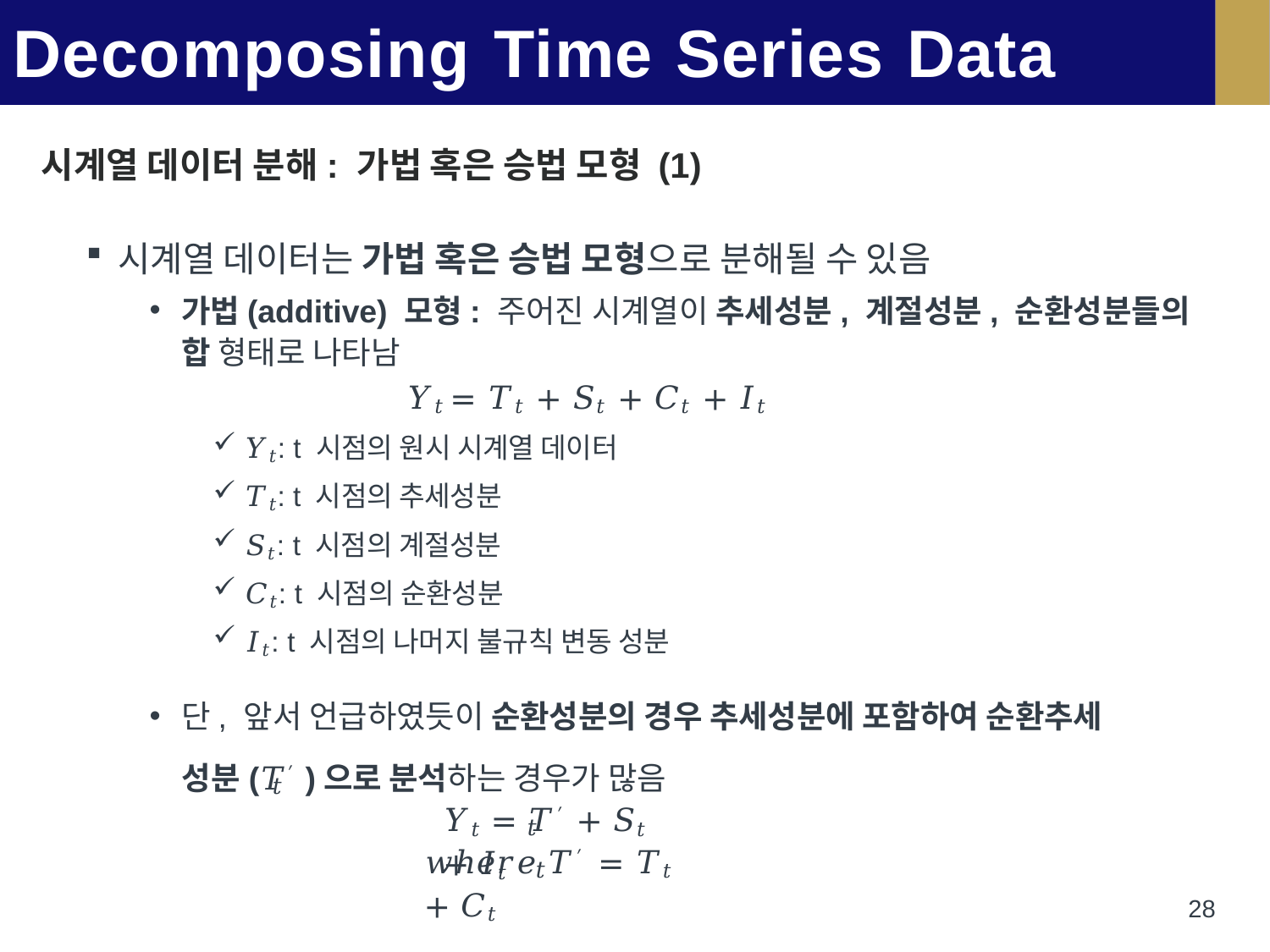

# Decomposing Time Series Data
시계열 데이터 분해: 가법 혹은 승법 모형 (1)

시계열 데이터는 가법 혹은 승법 모형으로 분해될 수 있음
가법(additive) 모형: 주어진 시계열이 추세성분, 계절성분, 순환성분들의  합 형태로 나타남
𝑌𝑡 = 𝑇𝑡 + 𝑆𝑡 + 𝐶𝑡 + 𝐼𝑡
𝑌𝑡: t 시점의 원시 시계열 데이터
𝑇𝑡: t 시점의 추세성분
𝑆𝑡: t 시점의 계절성분
𝐶𝑡: t 시점의 순환성분
𝐼𝑡: t 시점의 나머지 불규칙 변동 성분

단, 앞서 언급하였듯이 순환성분의 경우 추세성분에 포함하여 순환추세
성분(𝑇′ )으로 분석하는 경우가 많음
𝑡
𝑌𝑡 = 𝑇′ + 𝑆𝑡 + 𝐼𝑡
𝑡
𝑤ℎ𝑒𝑟𝑒 𝑇′ = 𝑇𝑡 + 𝐶𝑡
𝑡
28